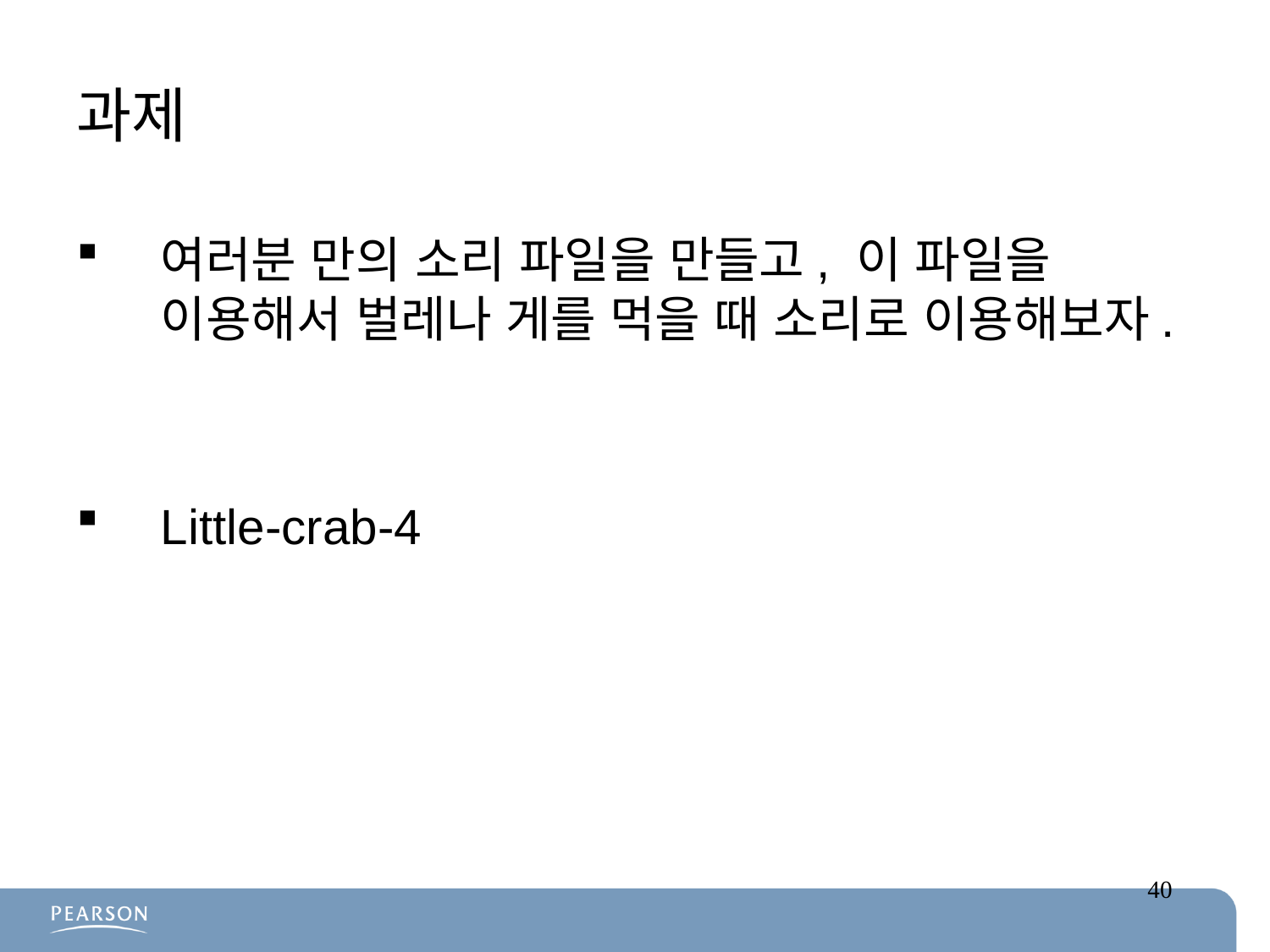

# 과제
여러분 만의 소리 파일을 만들고, 이 파일을 이용해서 벌레나 게를 먹을 때 소리로 이용해보자.

Little-crab-4
40